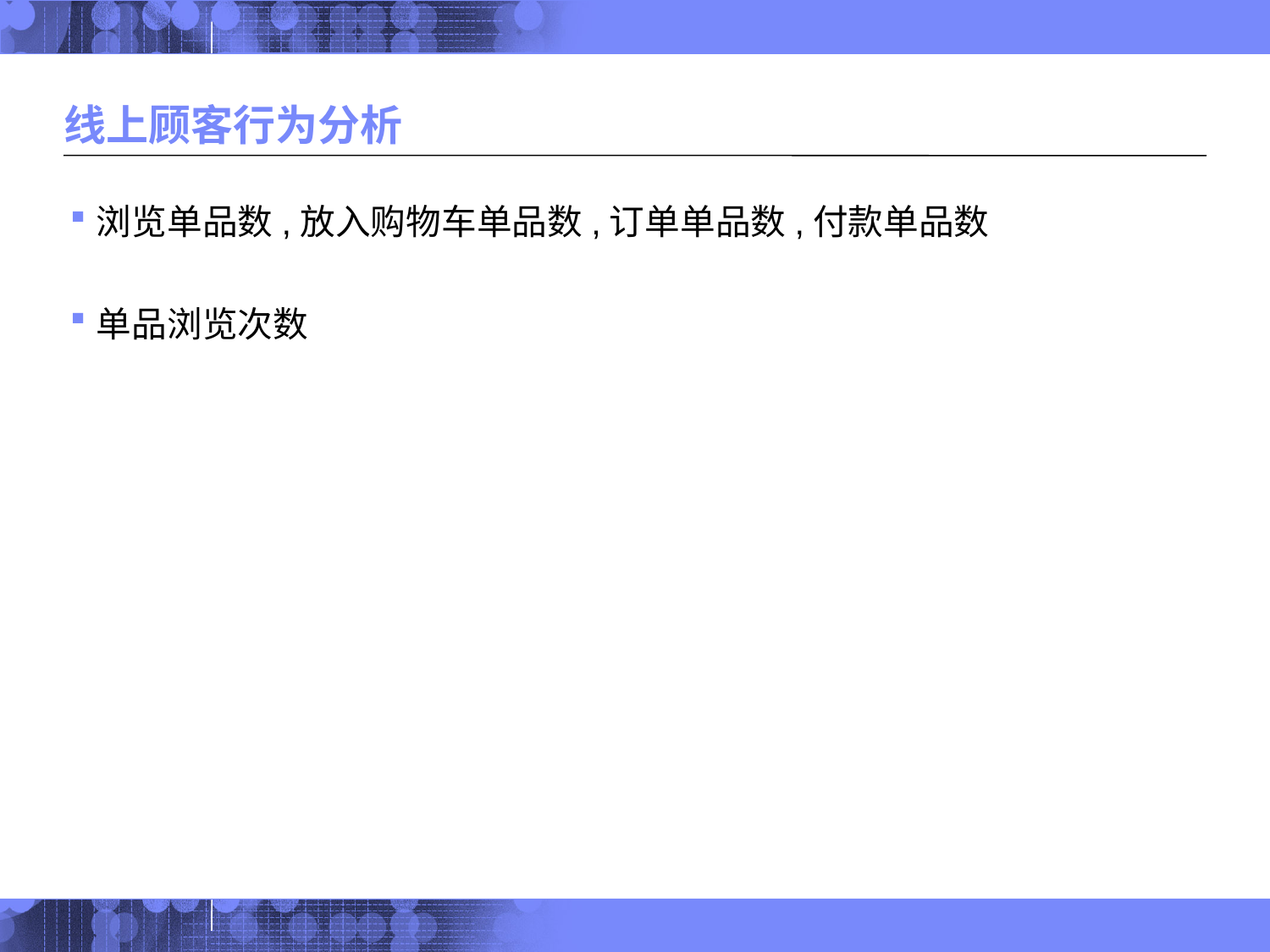

# 线上顾客行为分析
浏览单品数,放入购物车单品数,订单单品数,付款单品数

单品浏览次数